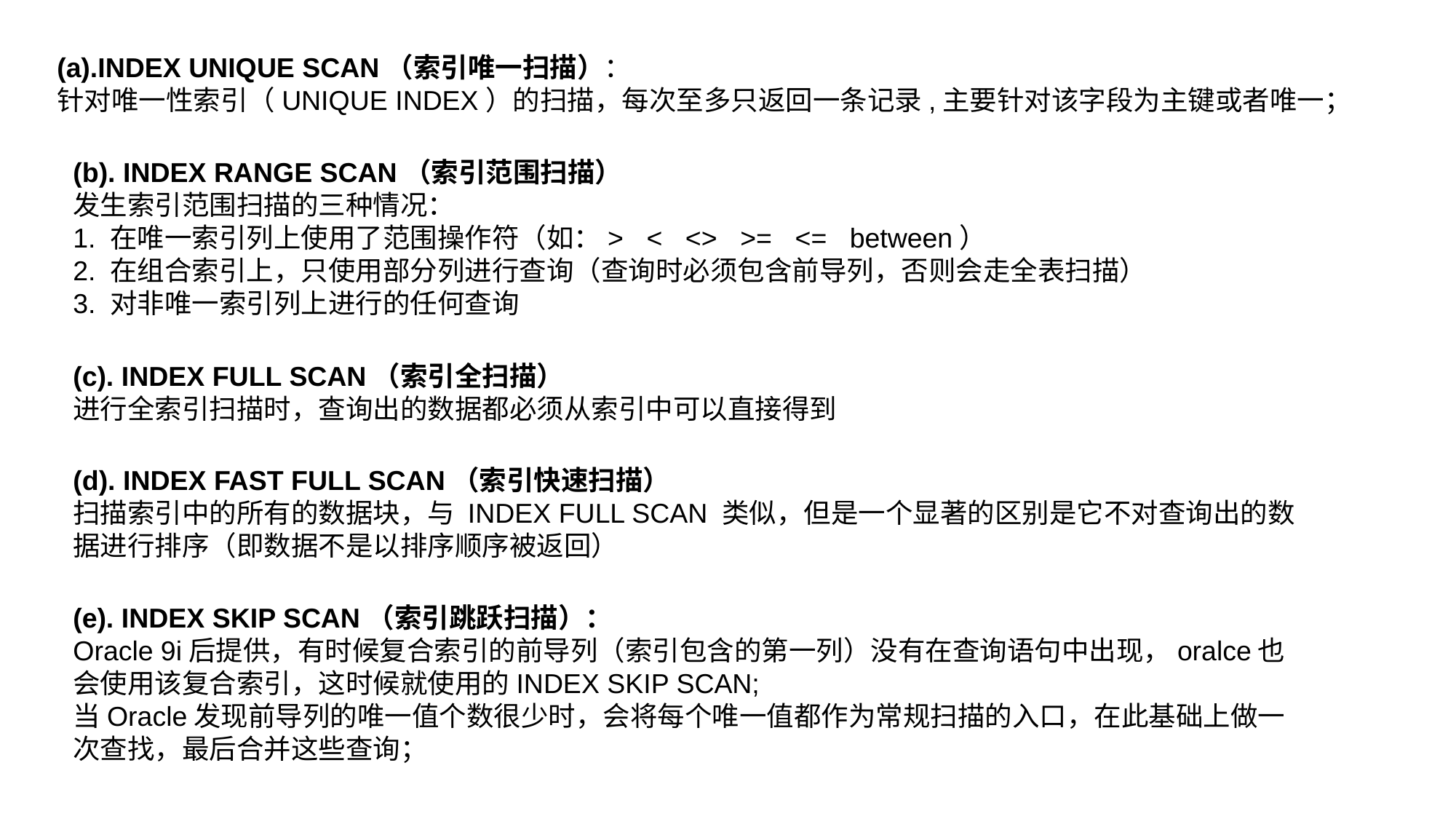

(a).INDEX UNIQUE SCAN（索引唯一扫描）：
针对唯一性索引（UNIQUE INDEX）的扫描，每次至多只返回一条记录,主要针对该字段为主键或者唯一；
(b). INDEX RANGE SCAN（索引范围扫描）
发生索引范围扫描的三种情况：
1. 在唯一索引列上使用了范围操作符（如：>   <   <>   >=   <=   between）
2. 在组合索引上，只使用部分列进行查询（查询时必须包含前导列，否则会走全表扫描）
3. 对非唯一索引列上进行的任何查询
(c). INDEX FULL SCAN（索引全扫描）
进行全索引扫描时，查询出的数据都必须从索引中可以直接得到
(d). INDEX FAST FULL SCAN（索引快速扫描）
扫描索引中的所有的数据块，与 INDEX FULL SCAN 类似，但是一个显著的区别是它不对查询出的数据进行排序（即数据不是以排序顺序被返回）
(e). INDEX SKIP SCAN（索引跳跃扫描）：
Oracle 9i后提供，有时候复合索引的前导列（索引包含的第一列）没有在查询语句中出现，oralce也会使用该复合索引，这时候就使用的INDEX SKIP SCAN;
当Oracle发现前导列的唯一值个数很少时，会将每个唯一值都作为常规扫描的入口，在此基础上做一次查找，最后合并这些查询；